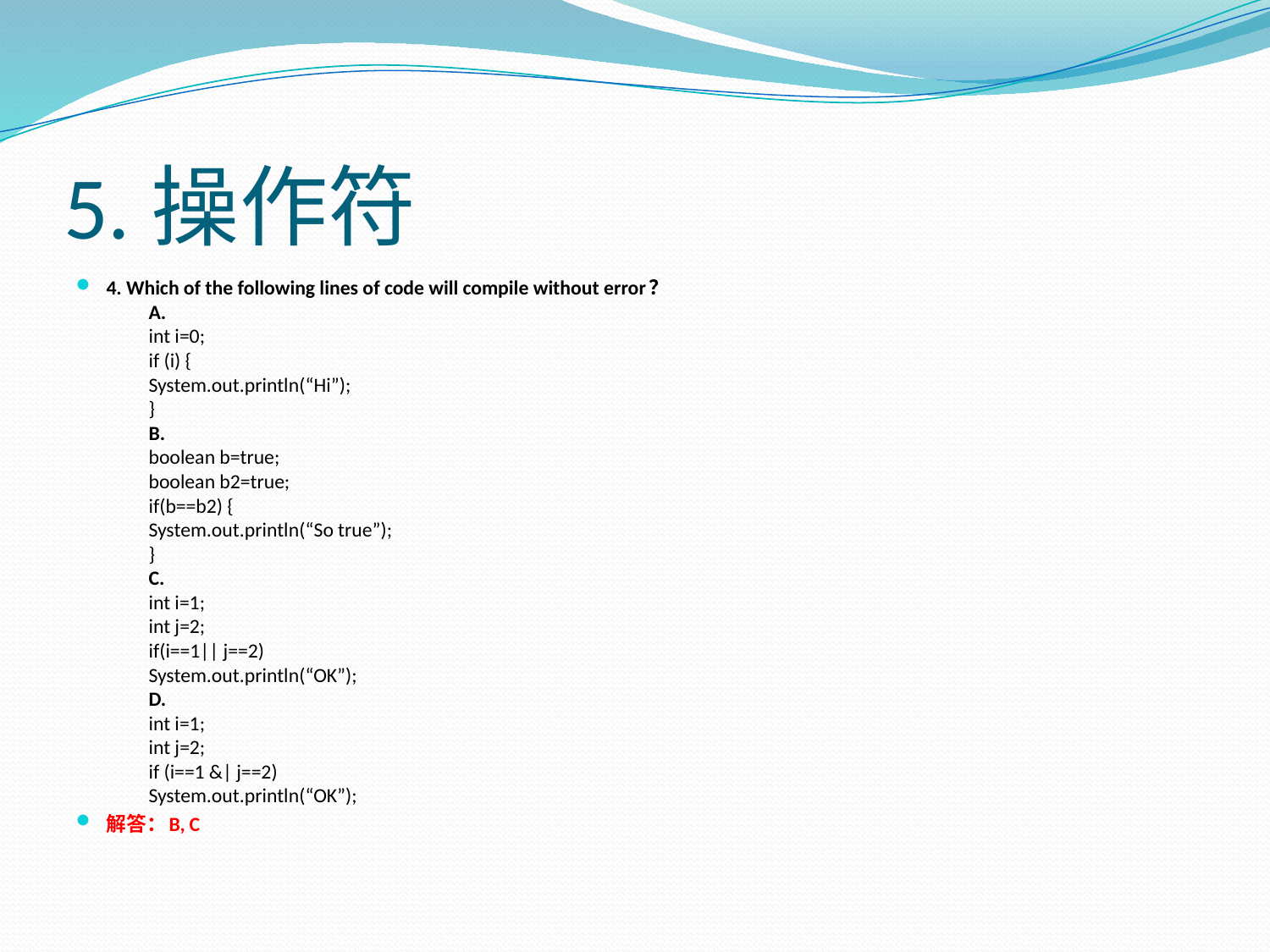

# 5.操作符
4. Which of the following lines of code will compile without error？
　　A.
　　int i=0;
　　if (i) {
　　System.out.println(“Hi”);
　　}
　　B.
　　boolean b=true;
　　boolean b2=true;
　　if(b==b2) {
　　System.out.println(“So true”);
　　}
　　C.
　　int i=1;
　　int j=2;
　　if(i==1|| j==2)
　　System.out.println(“OK”);
　　D.
　　int i=1;
　　int j=2;
　　if (i==1 &| j==2)
　　System.out.println(“OK”);
解答：B, C